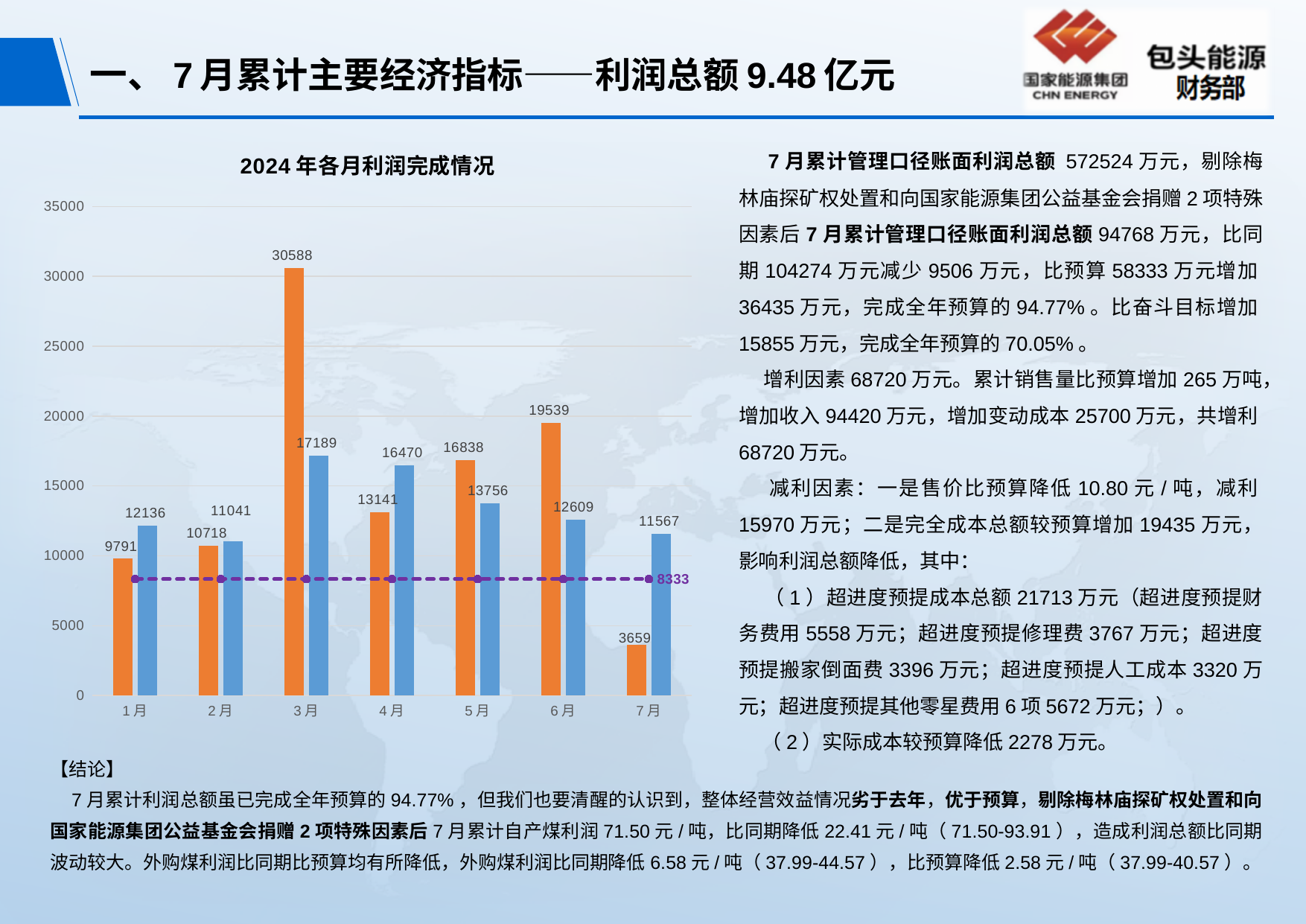

# 一、7月累计主要经济指标——利润总额9.48亿元

### Chart: 2024年各月利润完成情况

| Category | 上年本月 | 本月实际 | 本年预算 |
|---|---|---|---|
| 1月 | 9791.29 | 12135.86 | 8333.33333333333 |
| 2月 | 10717.73 | 11040.87 | 8333.33333333333 |
| 3月 | 30588.32 | 17189.49 | 8333.33333333333 |
| 4月 | 13140.5 | 16469.86 | 8333.33333333333 |
| 5月 | 16837.78 | 13755.53 | 8333.33333333333 |
| 6月 | 19539.46 | 12609.35 | 8333.33333333333 |
| 7月 | 3659.02 | 11566.81 | 8333.33333333333 |
    7月累计管理口径账面利润总额 572524万元，剔除梅林庙探矿权处置和向国家能源集团公益基金会捐赠2项特殊因素后7月累计管理口径账面利润总额94768万元，比同期104274万元减少9506万元，比预算58333万元增加36435万元，完成全年预算的94.77%。比奋斗目标增加15855万元，完成全年预算的70.05%。
    增利因素68720万元。累计销售量比预算增加265万吨，增加收入94420万元，增加变动成本25700万元，共增利68720万元。
    减利因素：一是售价比预算降低10.80元/吨，减利15970万元；二是完全成本总额较预算增加19435万元，影响利润总额降低，其中：
    （1）超进度预提成本总额21713万元（超进度预提财务费用5558万元；超进度预提修理费3767万元；超进度预提搬家倒面费3396万元；超进度预提人工成本3320万元；超进度预提其他零星费用6项5672万元；）。
    （2）实际成本较预算降低2278万元。

【结论】
    7月累计利润总额虽已完成全年预算的94.77%，但我们也要清醒的认识到，整体经营效益情况劣于去年，优于预算，剔除梅林庙探矿权处置和向国家能源集团公益基金会捐赠2项特殊因素后7月累计自产煤利润71.50元/吨，比同期降低22.41元/吨（71.50-93.91），造成利润总额比同期波动较大。外购煤利润比同期比预算均有所降低，外购煤利润比同期降低6.58元/吨（37.99-44.57），比预算降低2.58元/吨（37.99-40.57）。
17